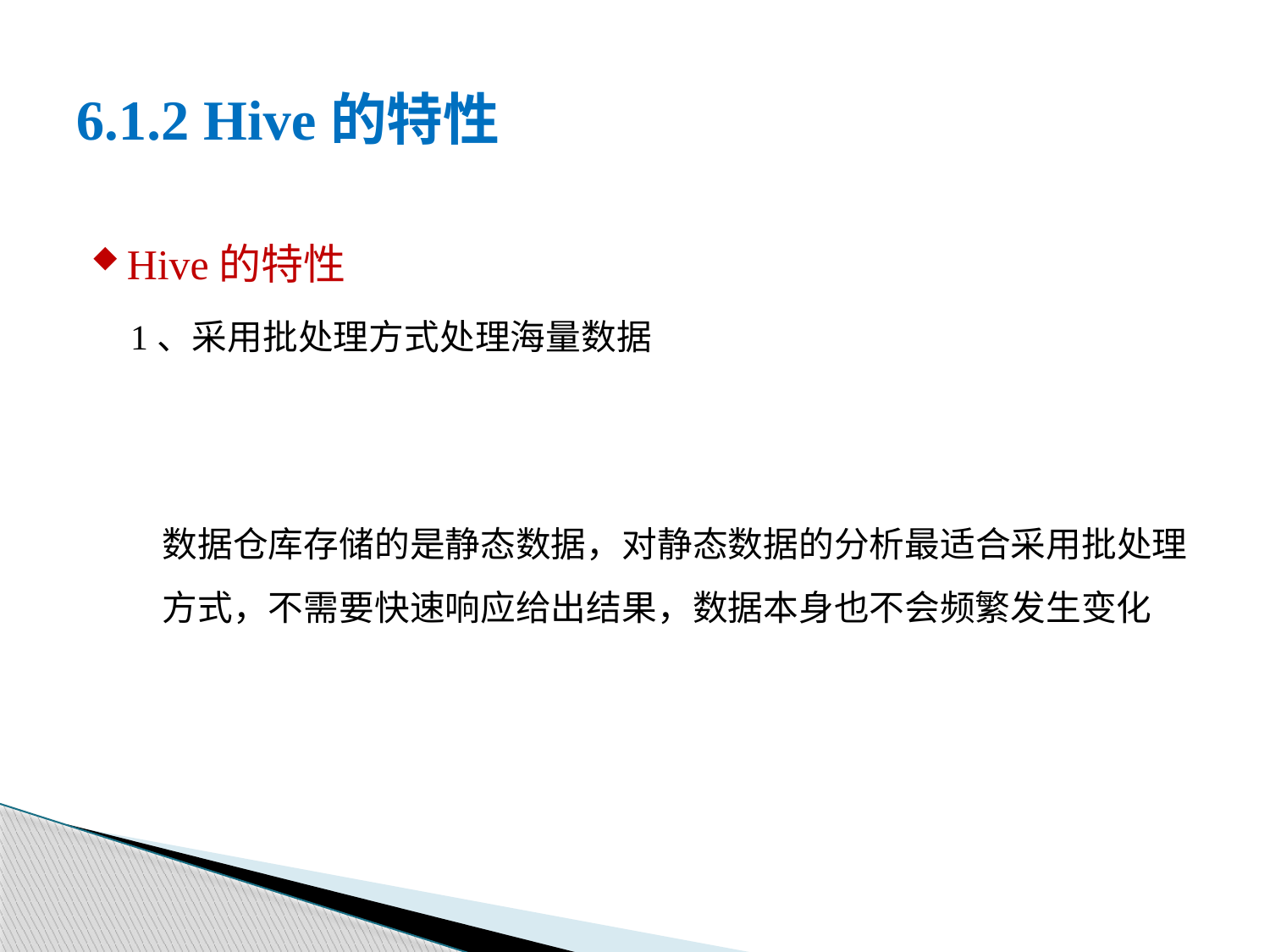

# 6.1.2 Hive的特性
Hive的特性
1、采用批处理方式处理海量数据

	数据仓库存储的是静态数据，对静态数据的分析最适合采用批处理方式，不需要快速响应给出结果，数据本身也不会频繁发生变化